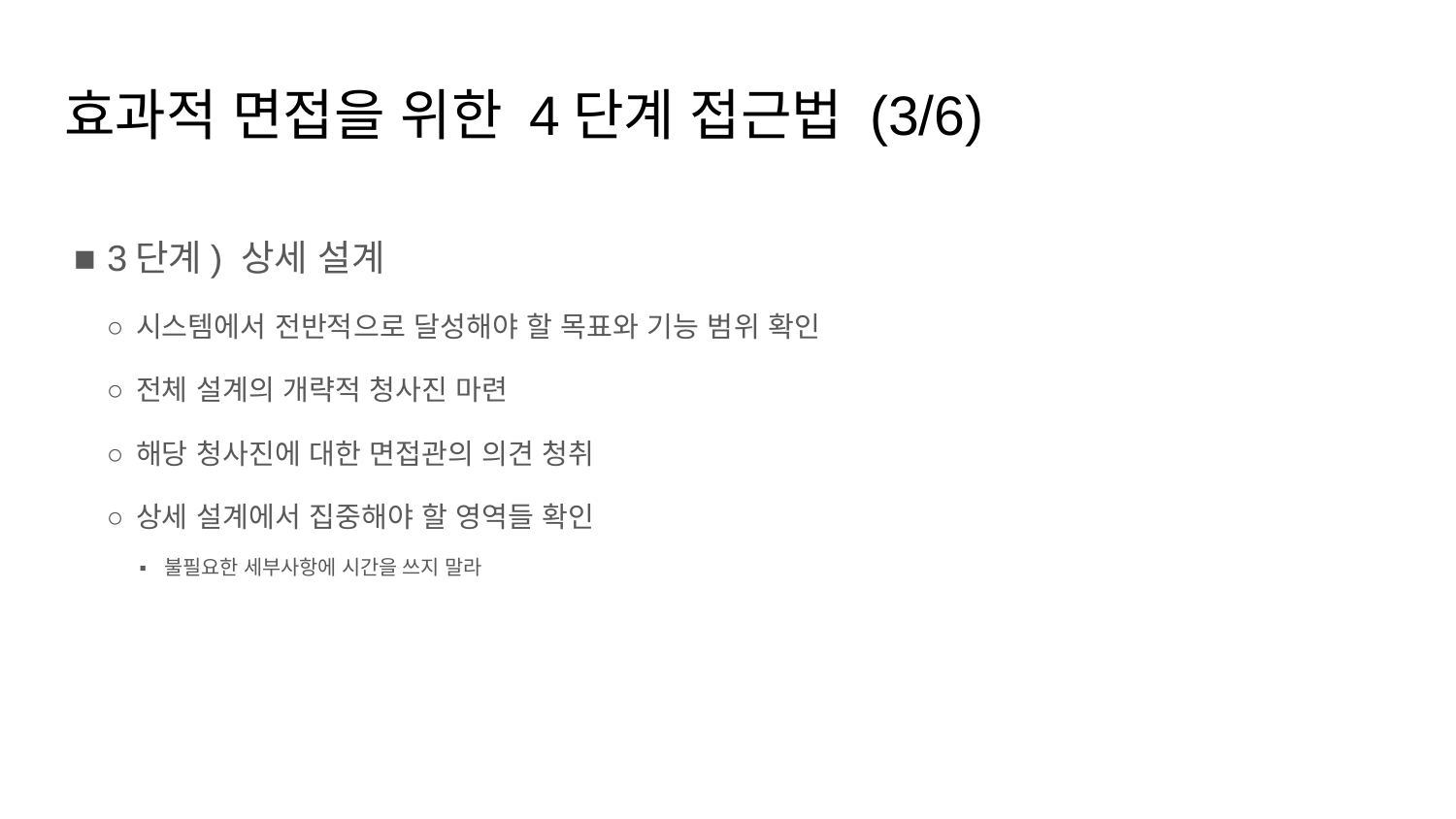

# 효과적 면접을 위한 4단계 접근법 (3/6)
3단계) 상세 설계
시스템에서 전반적으로 달성해야 할 목표와 기능 범위 확인
전체 설계의 개략적 청사진 마련
해당 청사진에 대한 면접관의 의견 청취
상세 설계에서 집중해야 할 영역들 확인
불필요한 세부사항에 시간을 쓰지 말라